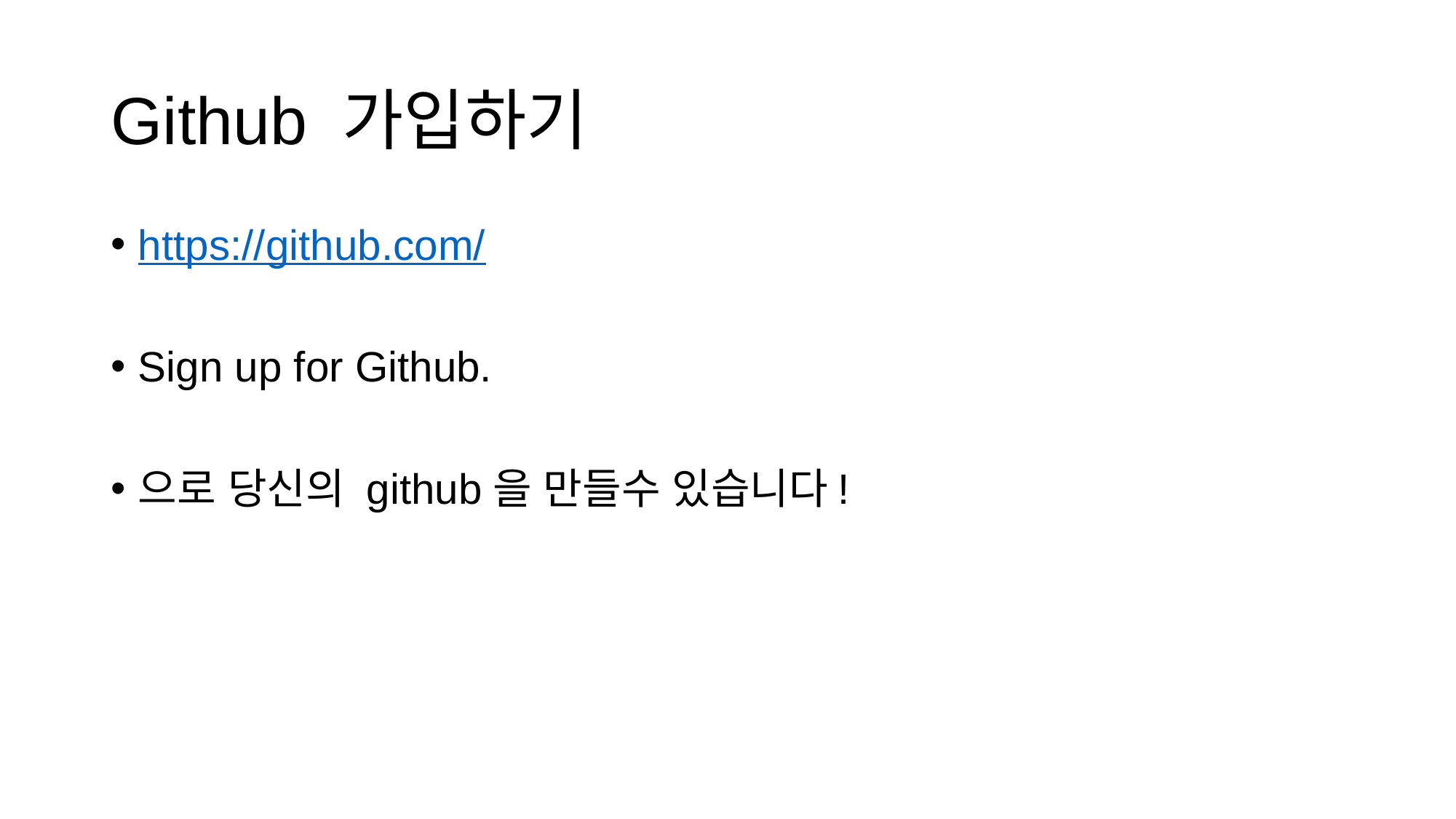

# Github 가입하기
https://github.com/

Sign up for Github.

으로 당신의 github을 만들수 있습니다!